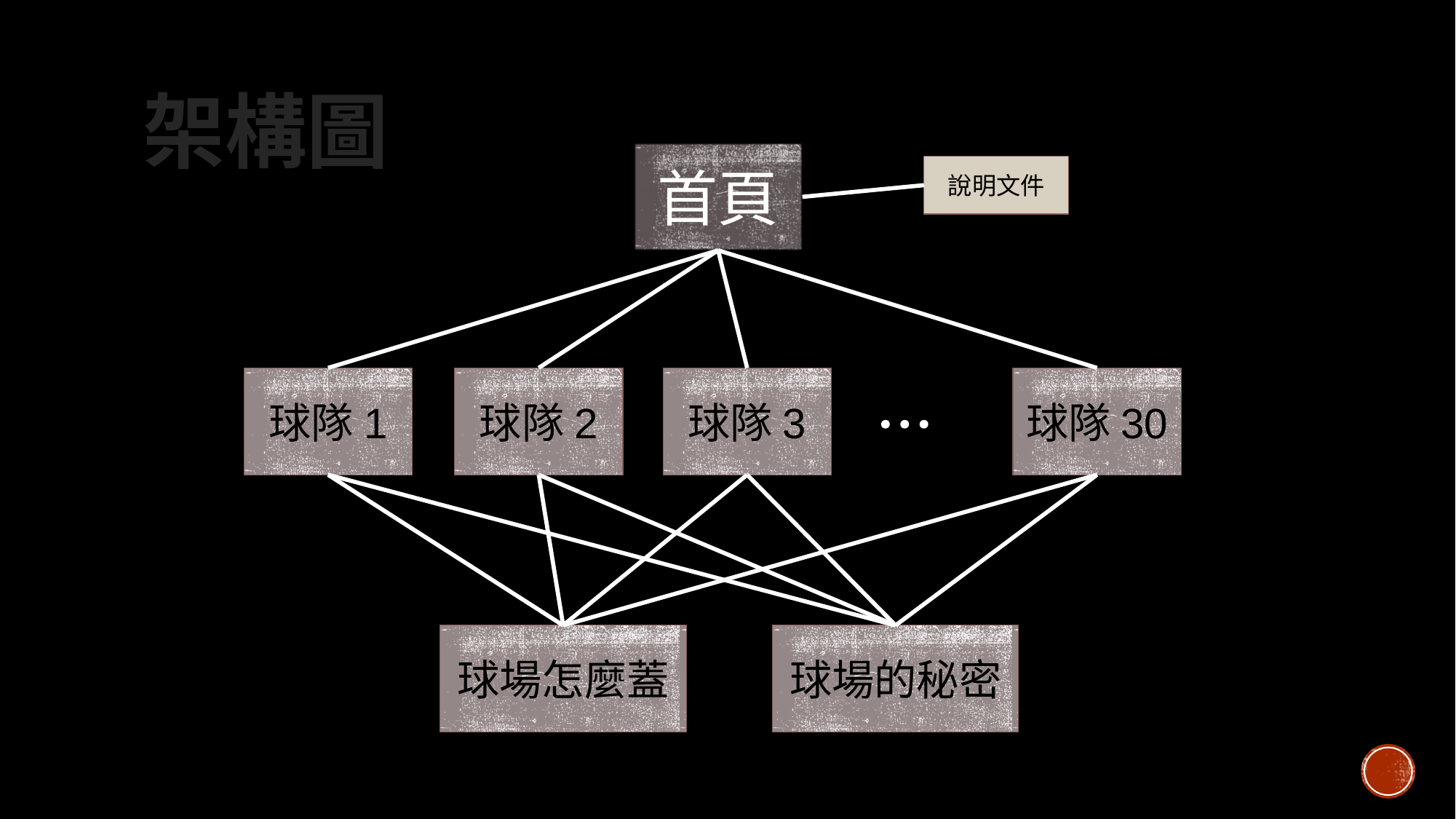

架構圖
首頁
說明文件
…
球隊1
球隊2
球隊3
球隊30
球場怎麼蓋
球場的秘密